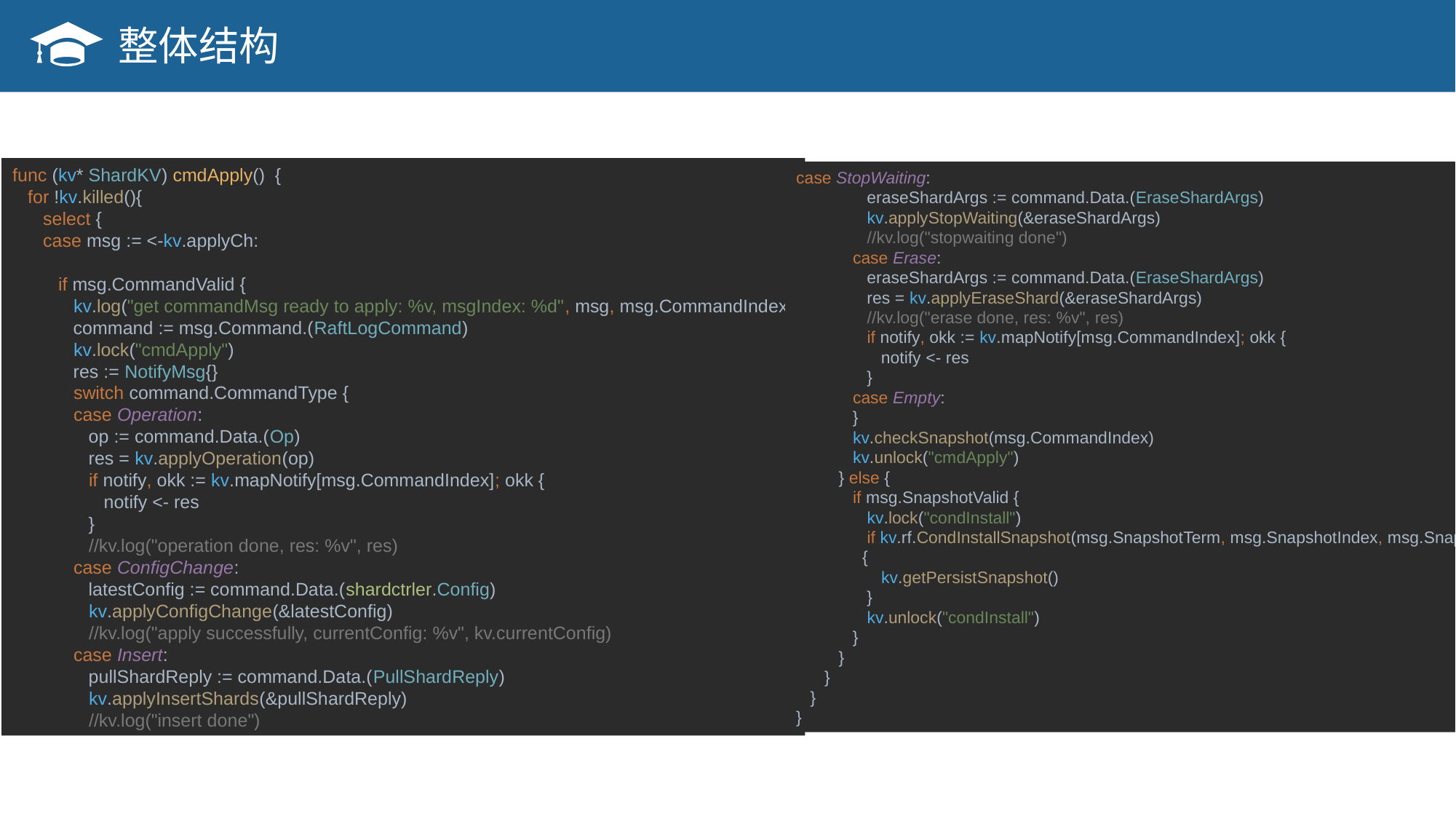

整体结构

func (kv* ShardKV) cmdApply()  {
   for !kv.killed(){
      select {
      case msg := <-kv.applyCh:
         if msg.CommandValid {
            kv.log("get commandMsg ready to apply: %v, msgIndex: %d", msg, msg.CommandIndex)
            command := msg.Command.(RaftLogCommand)
            kv.lock("cmdApply")
            res := NotifyMsg{}
            switch command.CommandType {
            case Operation:
               op := command.Data.(Op)
               res = kv.applyOperation(op)
               if notify, okk := kv.mapNotify[msg.CommandIndex]; okk {
                  notify <- res
               }
               //kv.log("operation done, res: %v", res)
            case ConfigChange:
               latestConfig := command.Data.(shardctrler.Config)
               kv.applyConfigChange(&latestConfig)
               //kv.log("apply successfully, currentConfig: %v", kv.currentConfig)
            case Insert:
               pullShardReply := command.Data.(PullShardReply)
               kv.applyInsertShards(&pullShardReply)
               //kv.log("insert done")
case StopWaiting:
               eraseShardArgs := command.Data.(EraseShardArgs)
               kv.applyStopWaiting(&eraseShardArgs)
               //kv.log("stopwaiting done")
            case Erase:
               eraseShardArgs := command.Data.(EraseShardArgs)
               res = kv.applyEraseShard(&eraseShardArgs)
               //kv.log("erase done, res: %v", res)
               if notify, okk := kv.mapNotify[msg.CommandIndex]; okk {
                  notify <- res
               }
            case Empty:
            }
            kv.checkSnapshot(msg.CommandIndex)
            kv.unlock("cmdApply")
         } else {
            if msg.SnapshotValid {
               kv.lock("condInstall")
               if kv.rf.CondInstallSnapshot(msg.SnapshotTerm, msg.SnapshotIndex, msg.Snapshot)
              {
                  kv.getPersistSnapshot()
               }
               kv.unlock("condInstall")
            }
         }
      }
   }
}